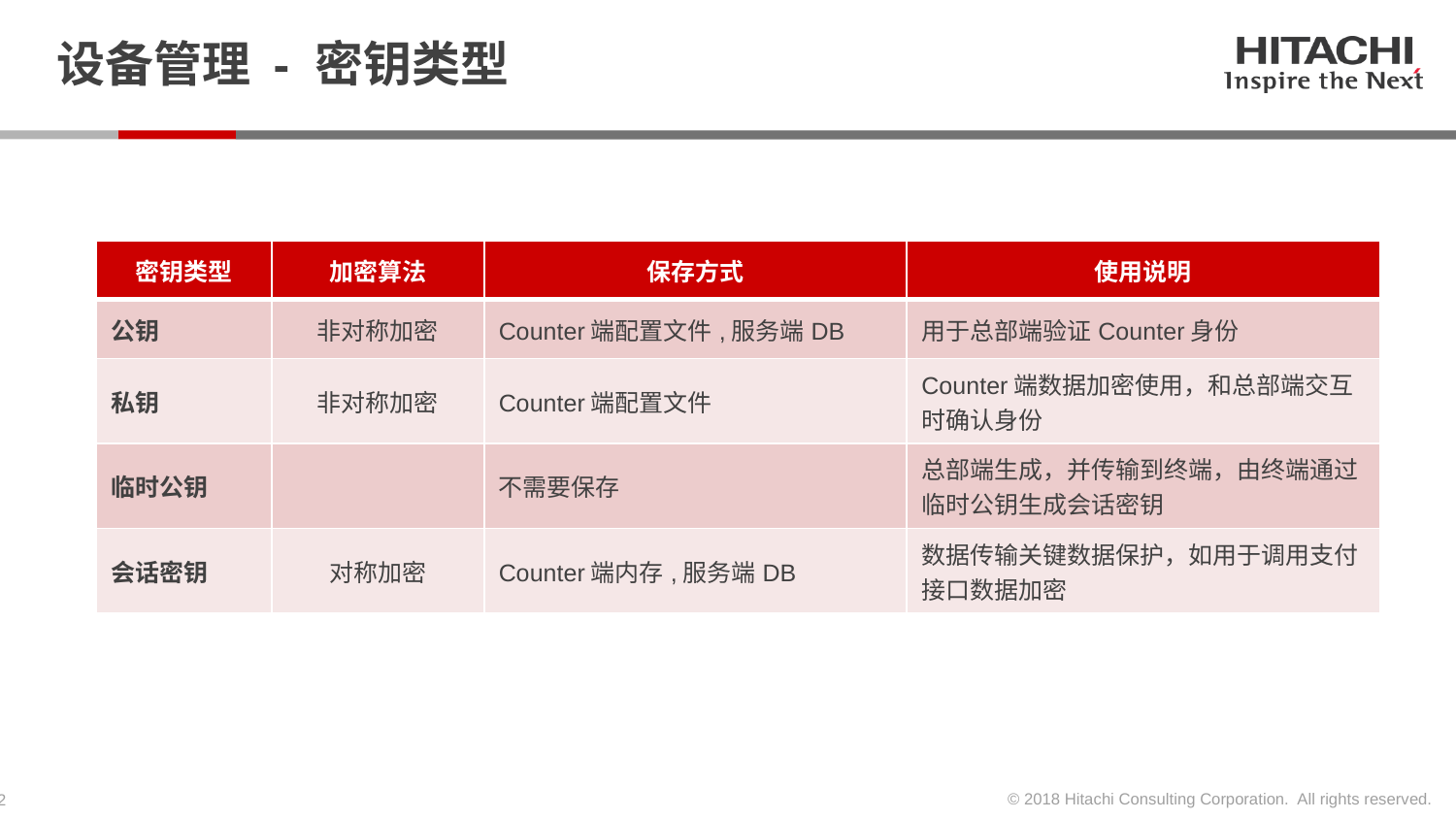

# 设备管理 - 密钥类型
| 密钥类型 | 加密算法 | 保存方式 | 使用说明 |
| --- | --- | --- | --- |
| 公钥 | 非对称加密 | Counter端配置文件,服务端DB | 用于总部端验证Counter身份 |
| 私钥 | 非对称加密 | Counter端配置文件 | Counter端数据加密使用，和总部端交互时确认身份 |
| 临时公钥 |  | 不需要保存 | 总部端生成，并传输到终端，由终端通过临时公钥生成会话密钥 |
| 会话密钥 | 对称加密 | Counter端内存,服务端DB | 数据传输关键数据保护，如用于调用支付接口数据加密 |